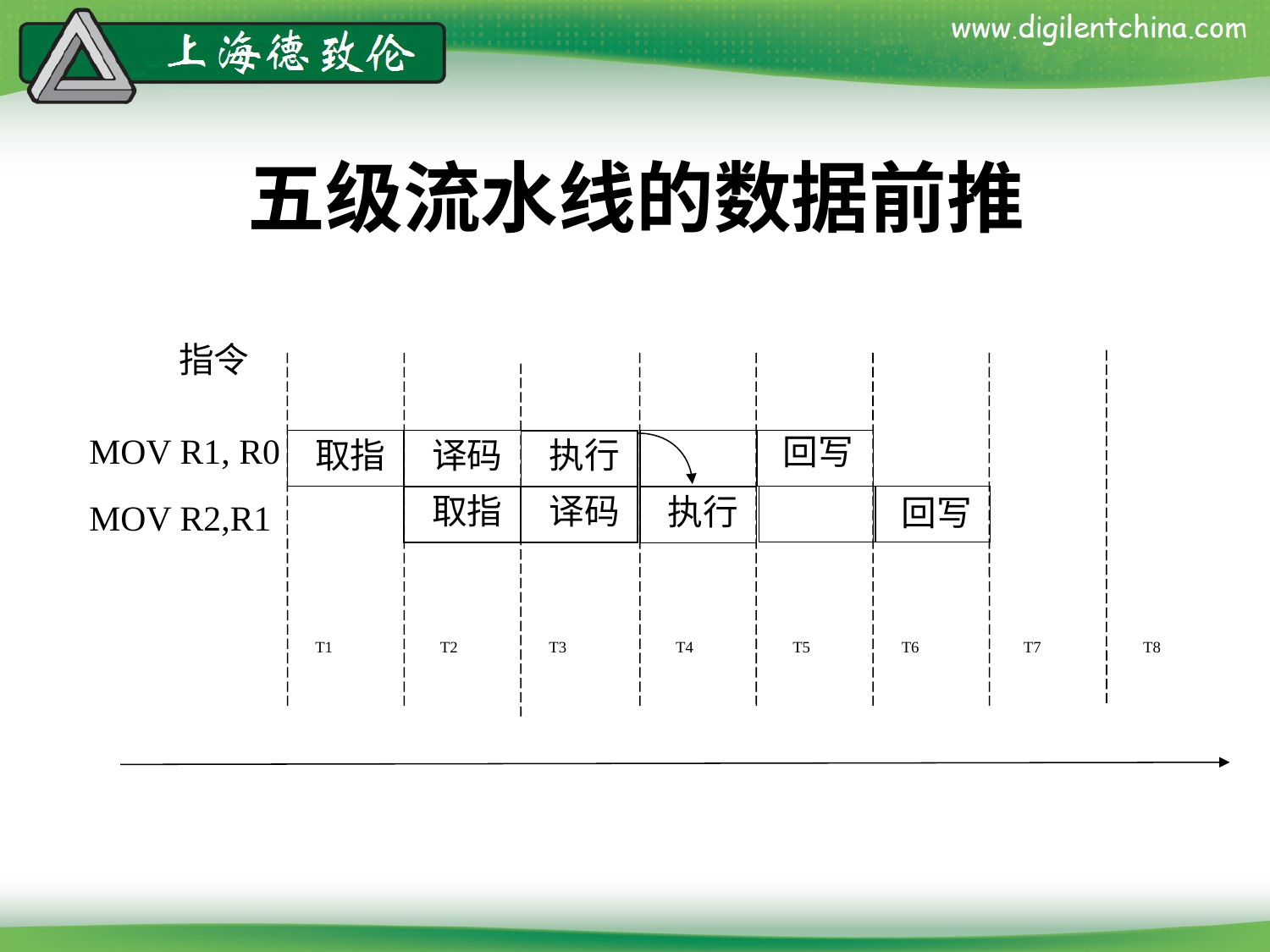

# 五级流水线的数据前推

指令

MOV R1, R0

取指

译码

回写

执行

取指

译码

执行
回写
MOV R2,R1
T1
T2
T3
T4
T5
T6
T7
T8